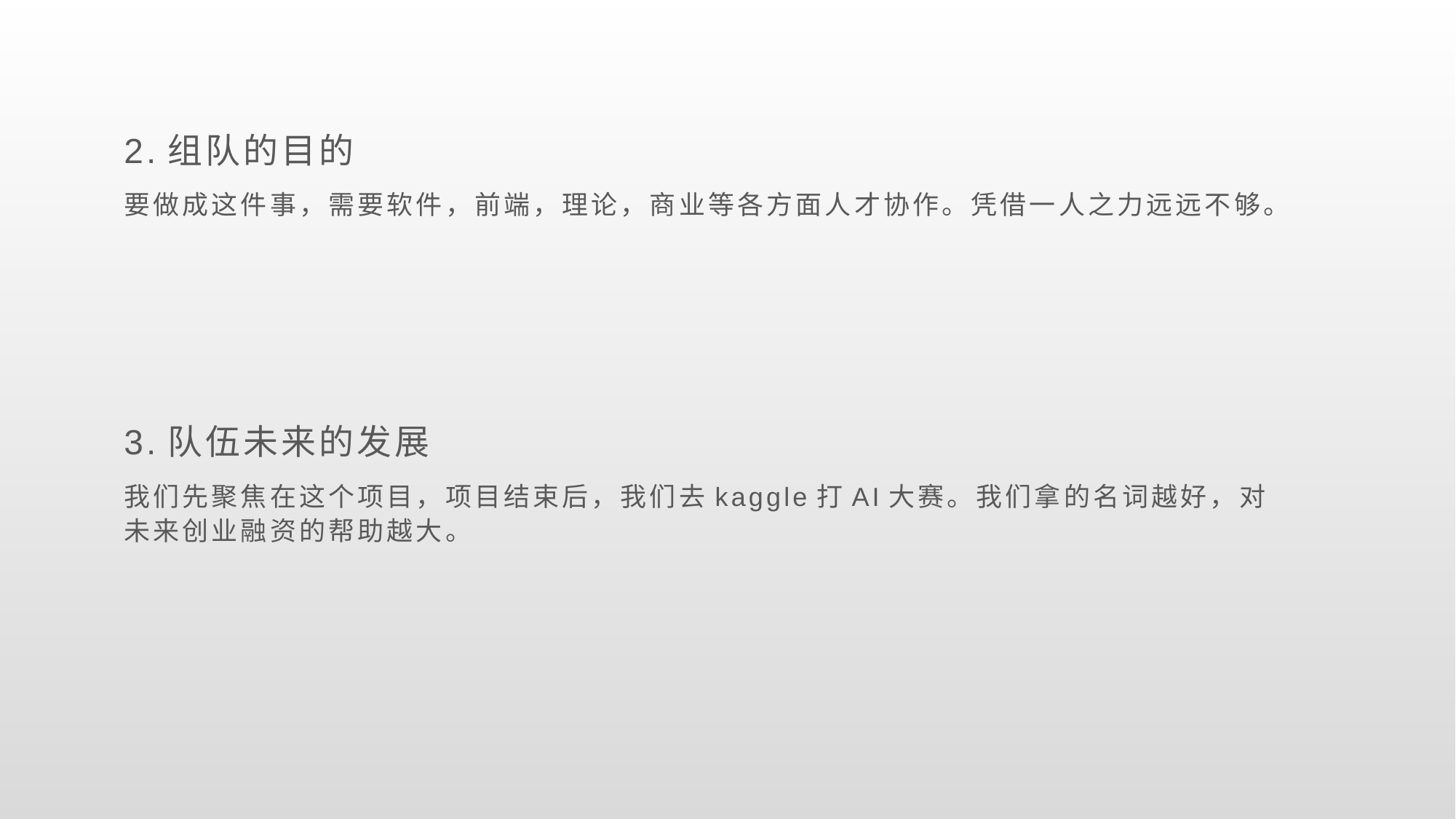

2.组队的目的
要做成这件事，需要软件，前端，理论，商业等各方面人才协作。凭借一人之力远远不够。

3.队伍未来的发展
我们先聚焦在这个项目，项目结束后，我们去kaggle打AI大赛。我们拿的名词越好，对未来创业融资的帮助越大。